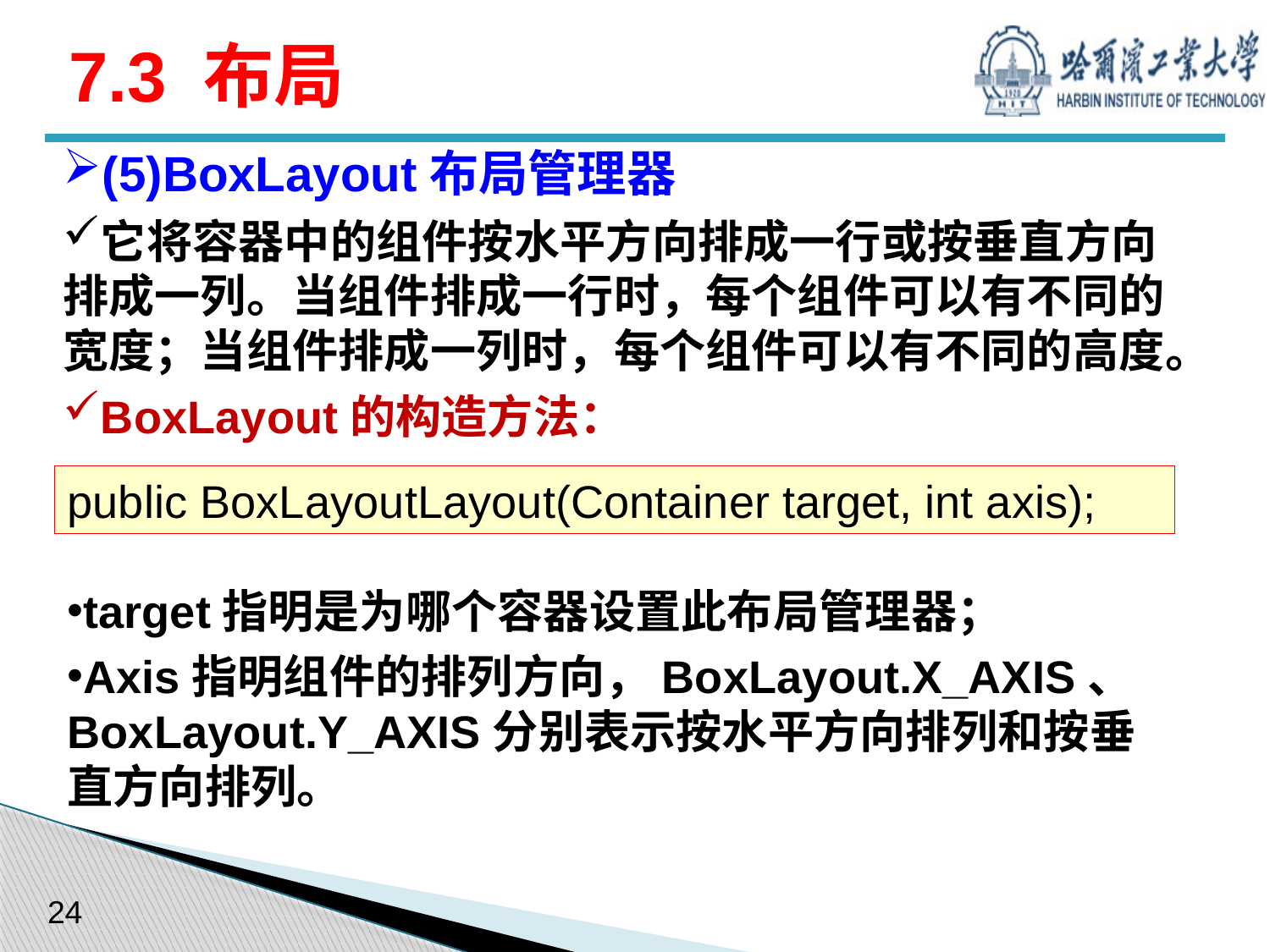

# 7.3 布局
(5)BoxLayout布局管理器
它将容器中的组件按水平方向排成一行或按垂直方向排成一列。当组件排成一行时，每个组件可以有不同的宽度；当组件排成一列时，每个组件可以有不同的高度。
BoxLayout的构造方法：
public BoxLayoutLayout(Container target, int axis);
target指明是为哪个容器设置此布局管理器；
Axis指明组件的排列方向，BoxLayout.X_AXIS、BoxLayout.Y_AXIS分别表示按水平方向排列和按垂直方向排列。